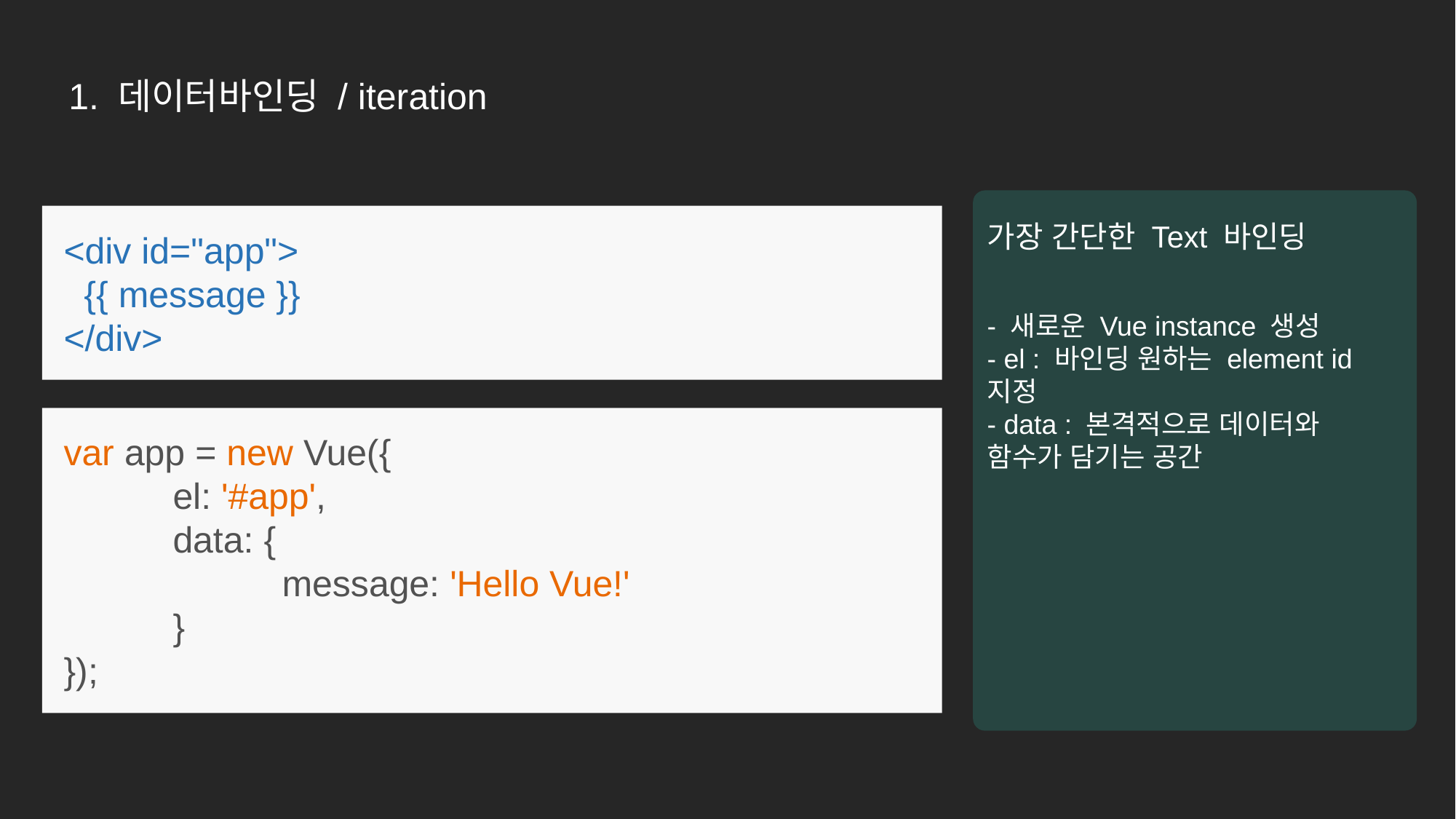

1. 데이터바인딩 / iteration
가장 간단한 Text 바인딩

- 새로운 Vue instance 생성
- el : 바인딩 원하는 element id지정
- data : 본격적으로 데이터와 함수가 담기는 공간
<div id="app">
  {{ message }}
</div>
var app = new Vue({
  	el: '#app',
	data: {
		message: 'Hello Vue!'
	}
});